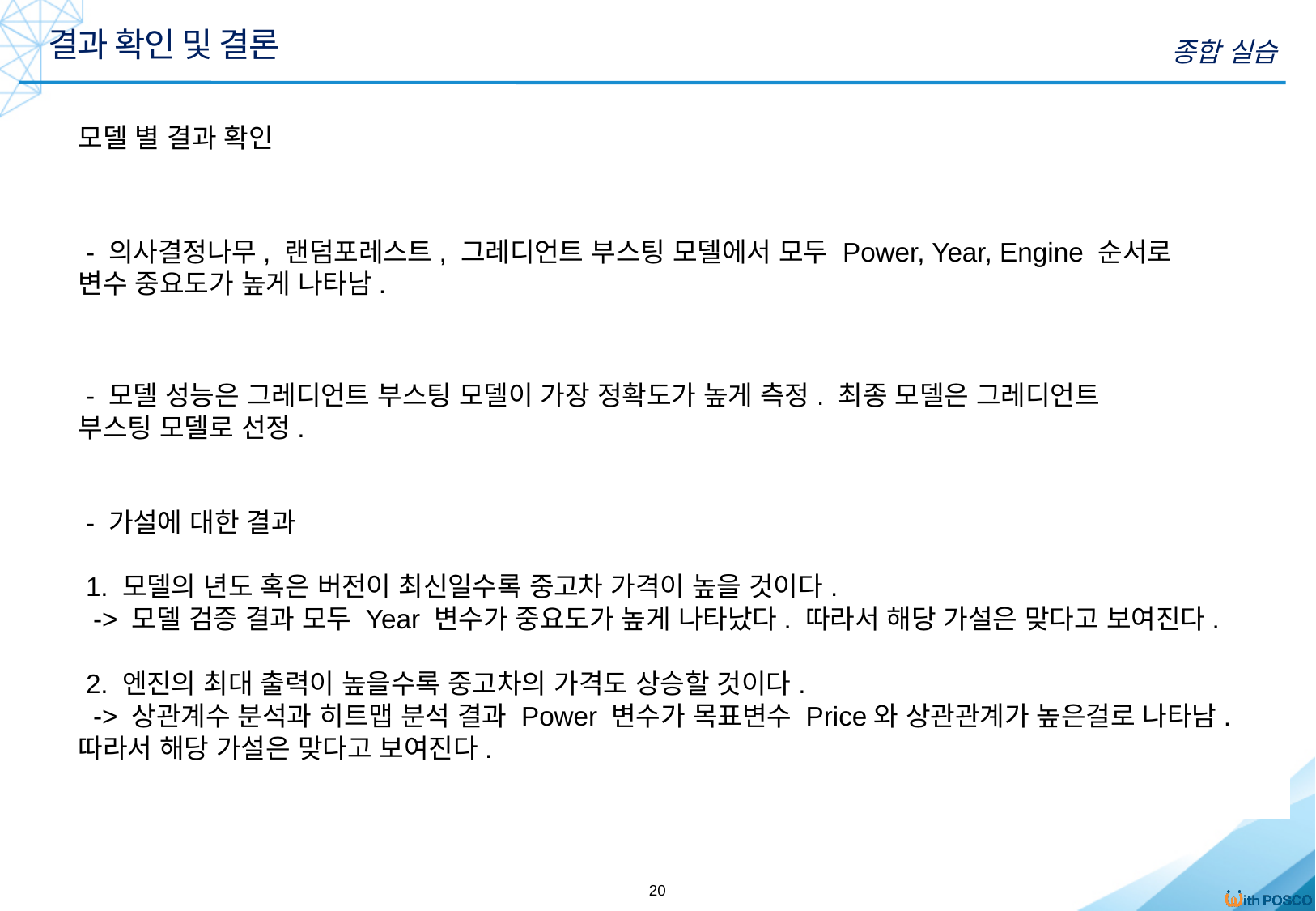

결과 확인 및 결론
종합 실습
모델 별 결과 확인
 - 의사결정나무, 랜덤포레스트, 그레디언트 부스팅 모델에서 모두 Power, Year, Engine 순서로
변수 중요도가 높게 나타남.
 - 모델 성능은 그레디언트 부스팅 모델이 가장 정확도가 높게 측정. 최종 모델은 그레디언트
부스팅 모델로 선정.
 - 가설에 대한 결과

 1. 모델의 년도 혹은 버전이 최신일수록 중고차 가격이 높을 것이다.
  -> 모델 검증 결과 모두 Year 변수가 중요도가 높게 나타났다. 따라서 해당 가설은 맞다고 보여진다.

 2. 엔진의 최대 출력이 높을수록 중고차의 가격도 상승할 것이다.
  -> 상관계수 분석과 히트맵 분석 결과 Power 변수가 목표변수 Price와 상관관계가 높은걸로 나타남.
따라서 해당 가설은 맞다고 보여진다.